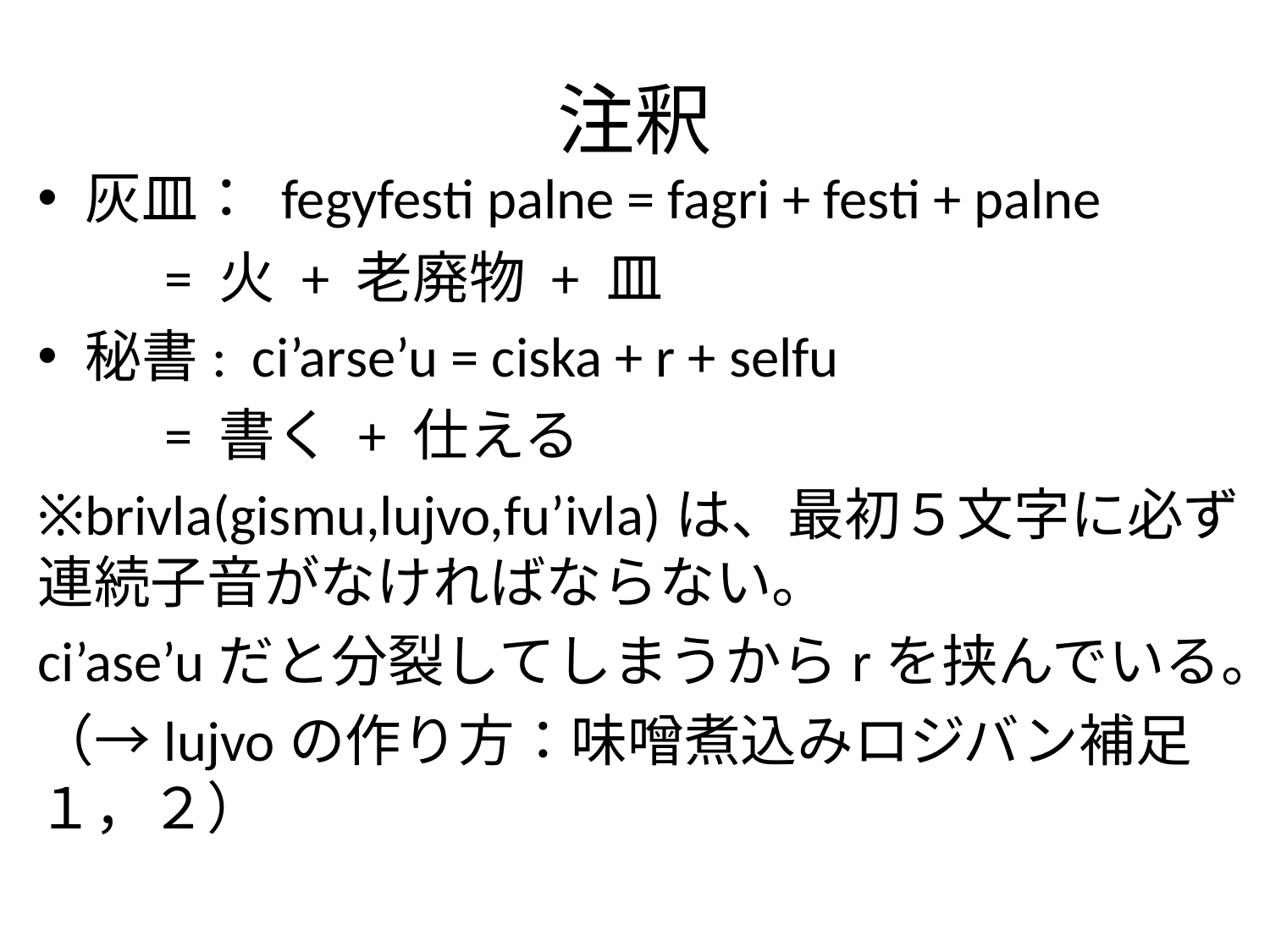

# 注釈
灰皿： fegyfesti palne = fagri + festi + palne
	= 火 + 老廃物 + 皿
秘書:  ci’arse’u = ciska + r + selfu
	= 書く + 仕える
※brivla(gismu,lujvo,fu’ivla)は、最初５文字に必ず連続子音がなければならない。
ci’ase’uだと分裂してしまうからrを挟んでいる。
（→lujvoの作り方：味噌煮込みロジバン補足１，２）